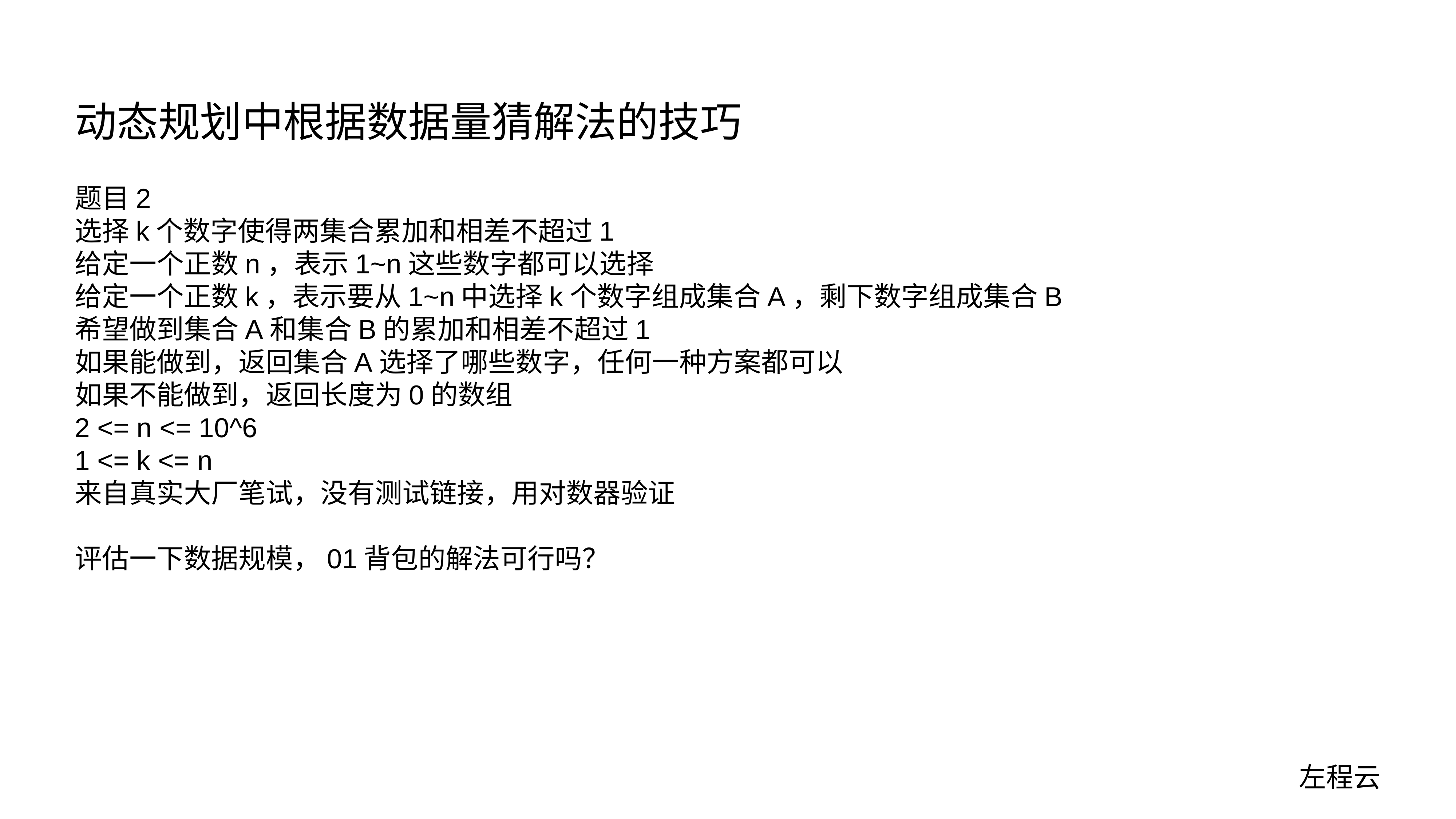

# 动态规划中根据数据量猜解法的技巧
题目2
选择k个数字使得两集合累加和相差不超过1
给定一个正数n，表示1~n这些数字都可以选择
给定一个正数k，表示要从1~n中选择k个数字组成集合A，剩下数字组成集合B
希望做到集合A和集合B的累加和相差不超过1
如果能做到，返回集合A选择了哪些数字，任何一种方案都可以
如果不能做到，返回长度为0的数组
2 <= n <= 10^6
1 <= k <= n
来自真实大厂笔试，没有测试链接，用对数器验证

评估一下数据规模，01背包的解法可行吗？
左程云